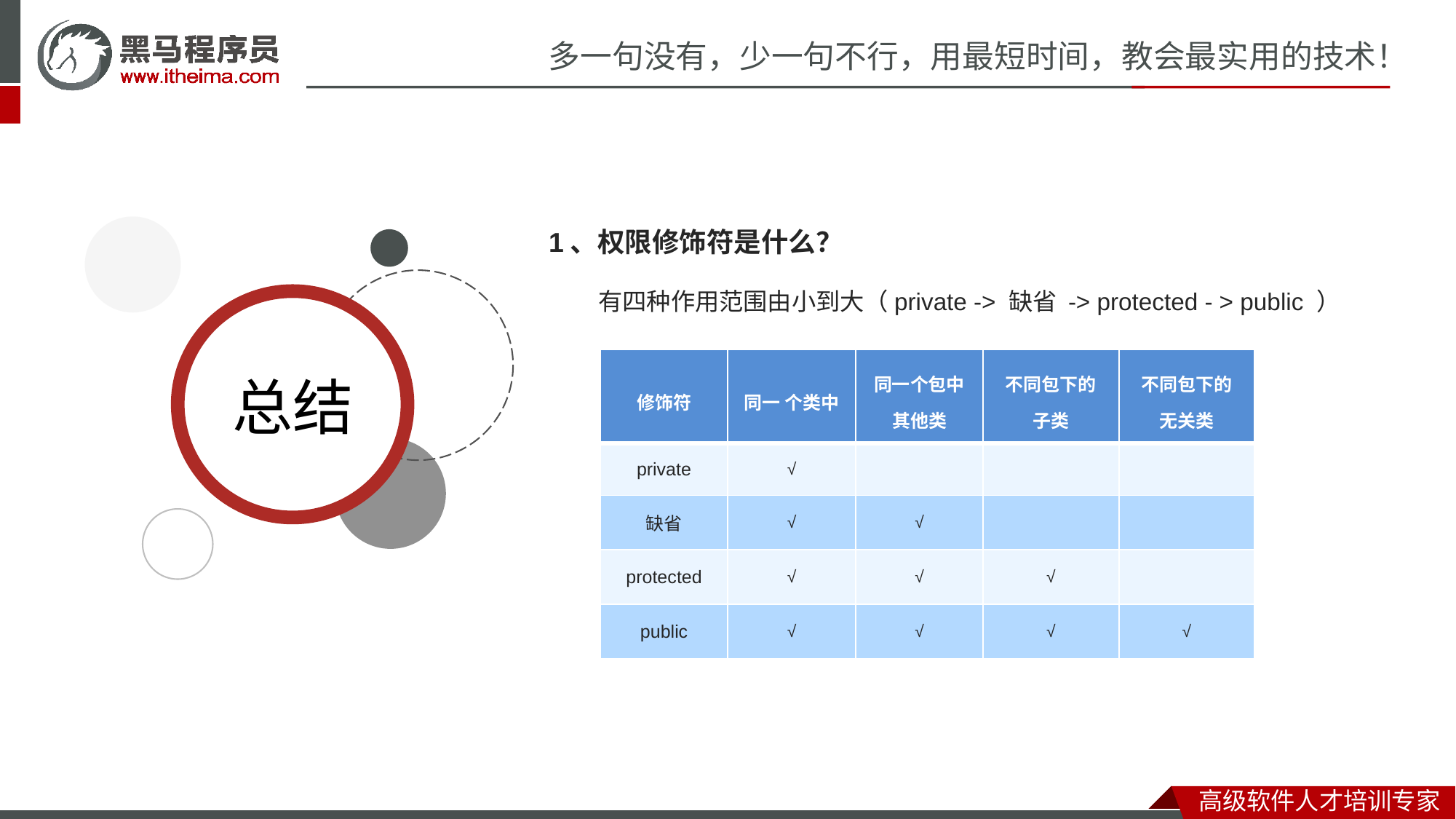

1、权限修饰符是什么？
        有四种作用范围由小到大（private -> 缺省 -> protected - > public ）
| 修饰符 | 同一 个类中 | 同一个包中 其他类 | 不同包下的 子类 | 不同包下的 无关类 |
| --- | --- | --- | --- | --- |
| private | √ |  |  |  |
| 缺省 | √ | √ |  |  |
| protected | √ | √ | √ |  |
| public | √ | √ | √ | √ |